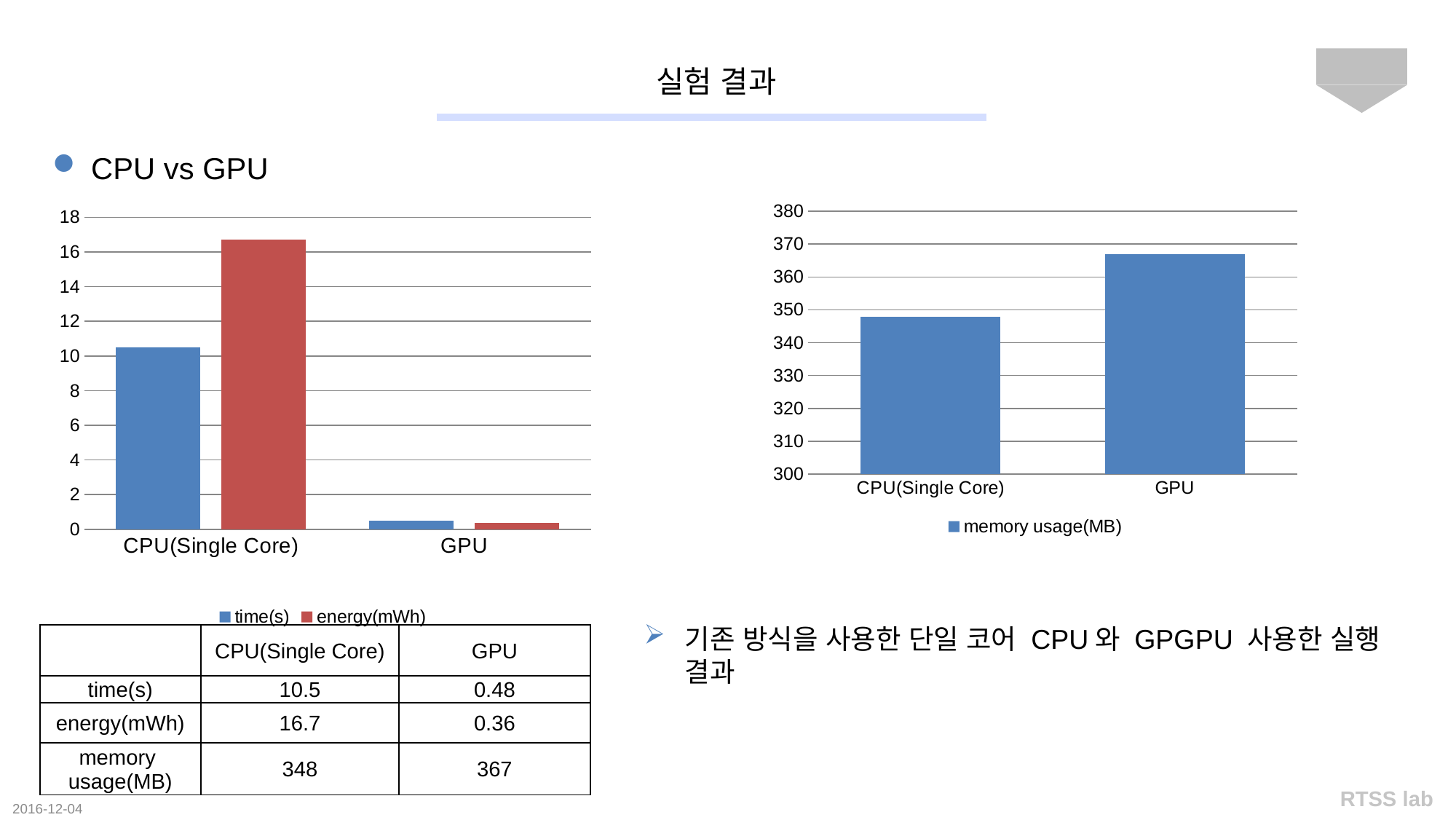

# 실험 결과
19
CPU vs GPU

### Chart

| Category | time(s) | energy(mWh) |
|---|---|---|
| CPU(Single Core) | 10.5 | 16.7 |
| GPU | 0.48 | 0.36 |

### Chart

| Category | memory usage(MB) |
|---|---|
| CPU(Single Core) | 348.0 |
| GPU | 367.0 |
기존 방식을 사용한 단일 코어 CPU와 GPGPU 사용한 실행 결과
|  | CPU(Single Core) | GPU |
| --- | --- | --- |
| time(s) | 10.5 | 0.48 |
| energy(mWh) | 16.7 | 0.36 |
| memory usage(MB) | 348 | 367 |
RTSS lab
2016-12-04